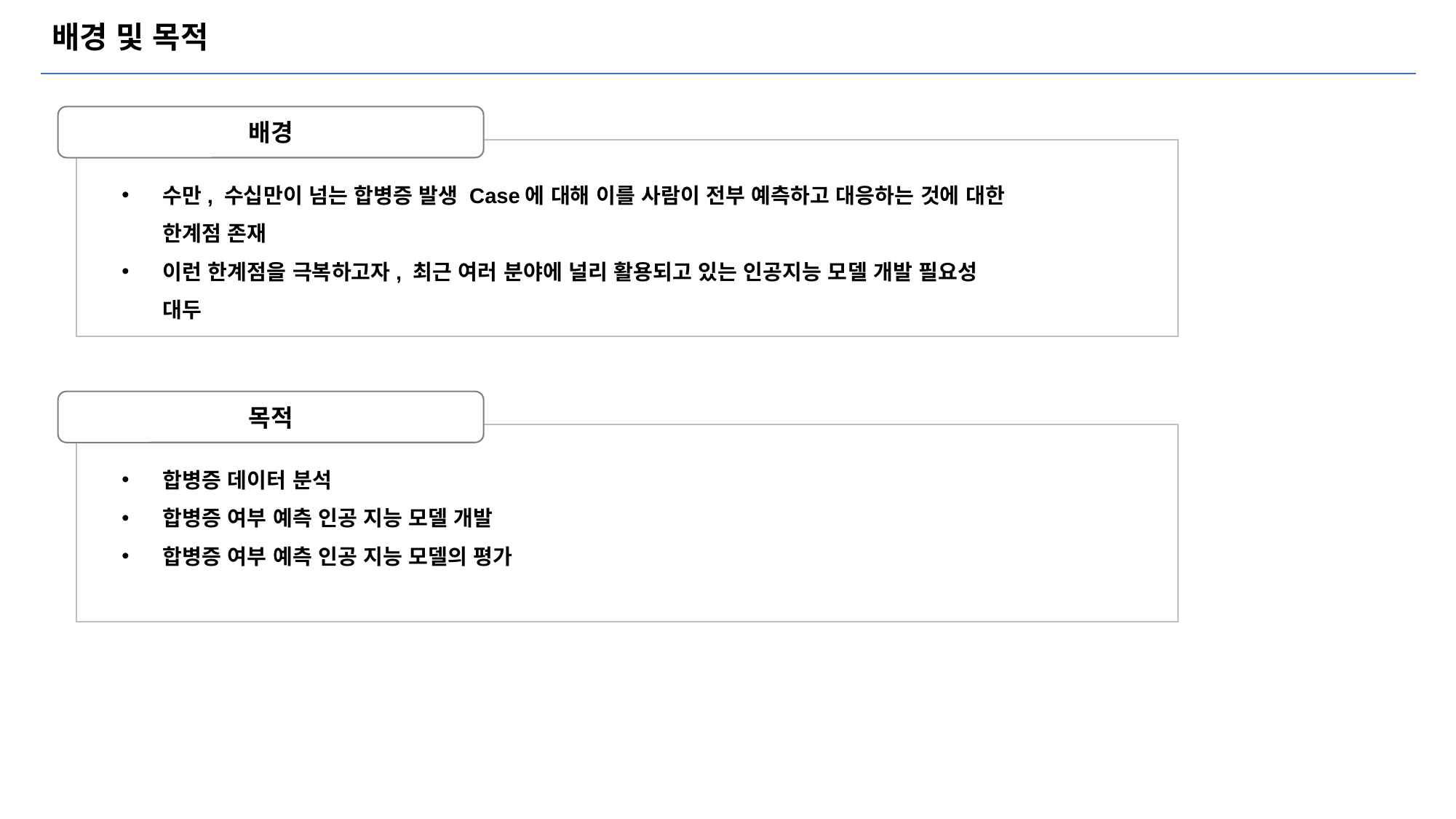

# 배경 및 목적
배경

수만, 수십만이 넘는 합병증 발생 Case에 대해 이를 사람이 전부 예측하고 대응하는 것에 대한 한계점 존재
이런 한계점을 극복하고자, 최근 여러 분야에 널리 활용되고 있는 인공지능 모델 개발 필요성 대두
목적

합병증 데이터 분석
합병증 여부 예측 인공 지능 모델 개발
합병증 여부 예측 인공 지능 모델의 평가